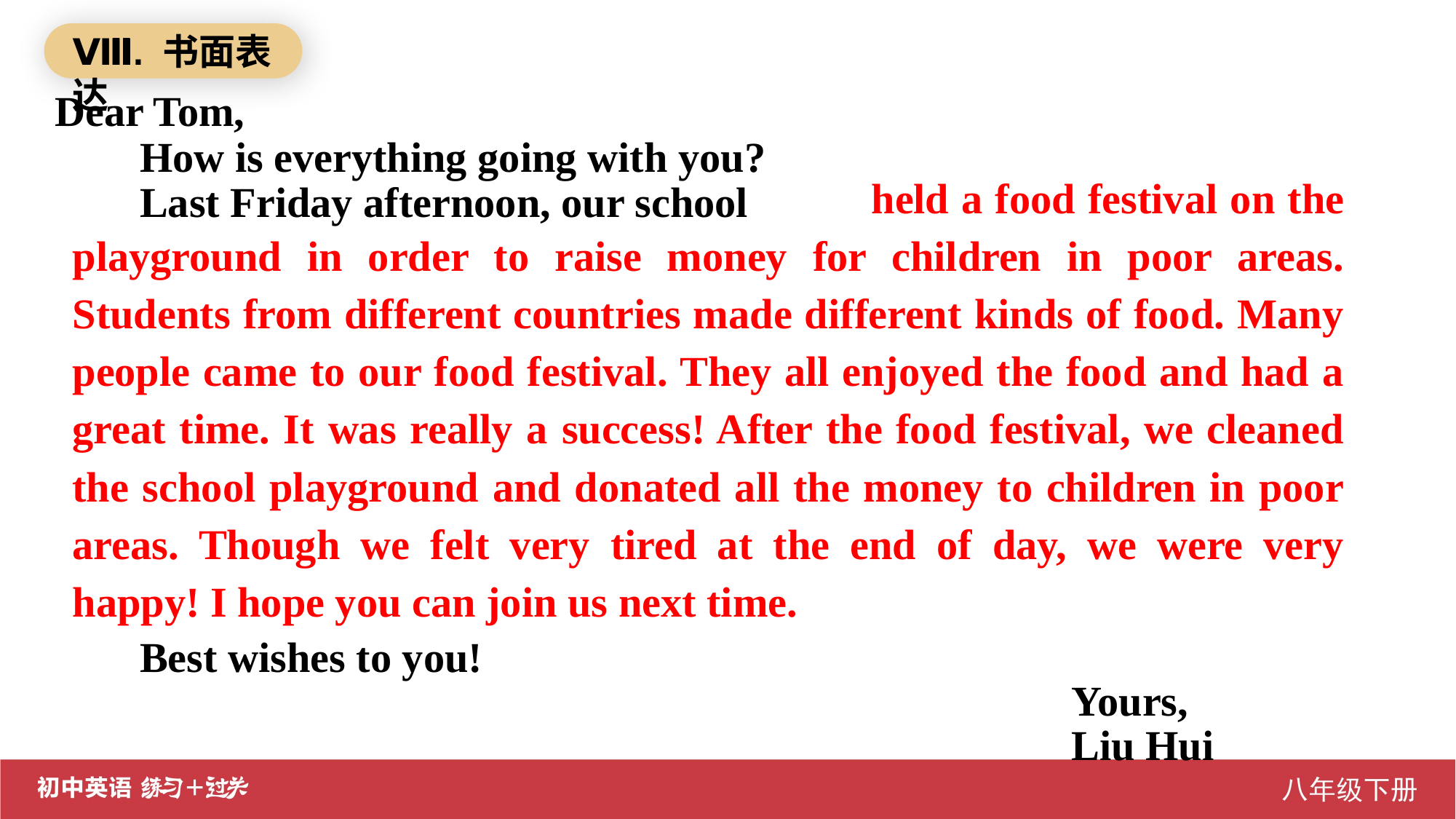

Dear Tom,
How is everything going with you?
Last Friday afternoon, our school

Best wishes to you!
                                                       Yours,
                                                       Liu Hui

Ⅷ. 书面表达
                                                         held a food festival on the playground in order to raise money for children in poor areas. Students from different countries made different kinds of food. Many people came to our food festival. They all enjoyed the food and had a great time. It was really a success! After the food festival, we cleaned the school playground and donated all the money to children in poor areas. Though we felt very tired at the end of day, we were very happy! I hope you can join us next time.